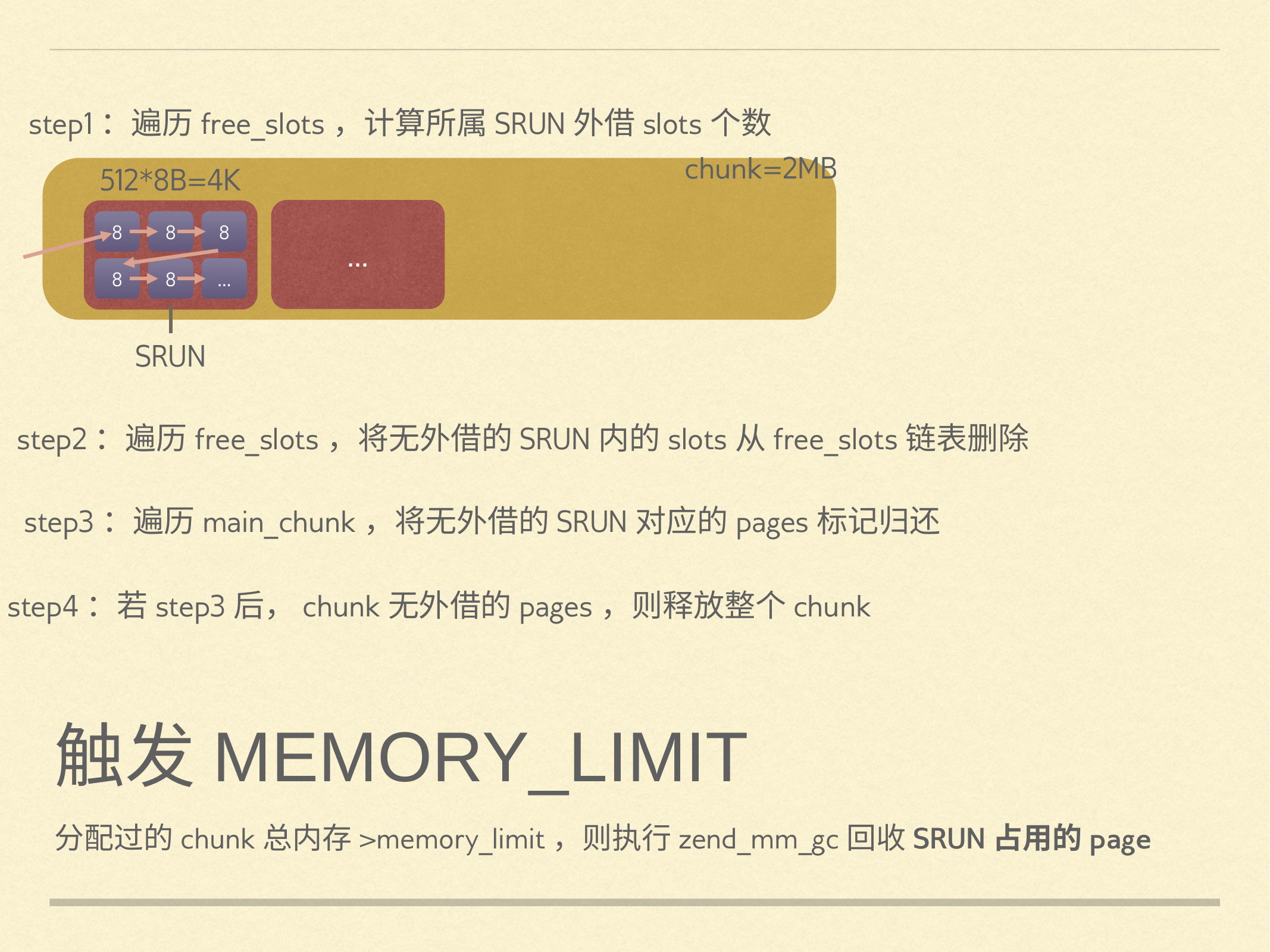

step1：遍历free_slots，计算所属SRUN外借slots个数
chunk=2MB
512*8B=4K

...

8
8
8

8
8
...

SRUN
step2：遍历free_slots，将无外借的SRUN内的slots从free_slots链表删除
step3：遍历main_chunk，将无外借的SRUN对应的pages标记归还
step4：若step3后，chunk无外借的pages，则释放整个chunk
# 触发memory_limit
分配过的chunk总内存>memory_limit，则执行zend_mm_gc回收SRUN占用的page